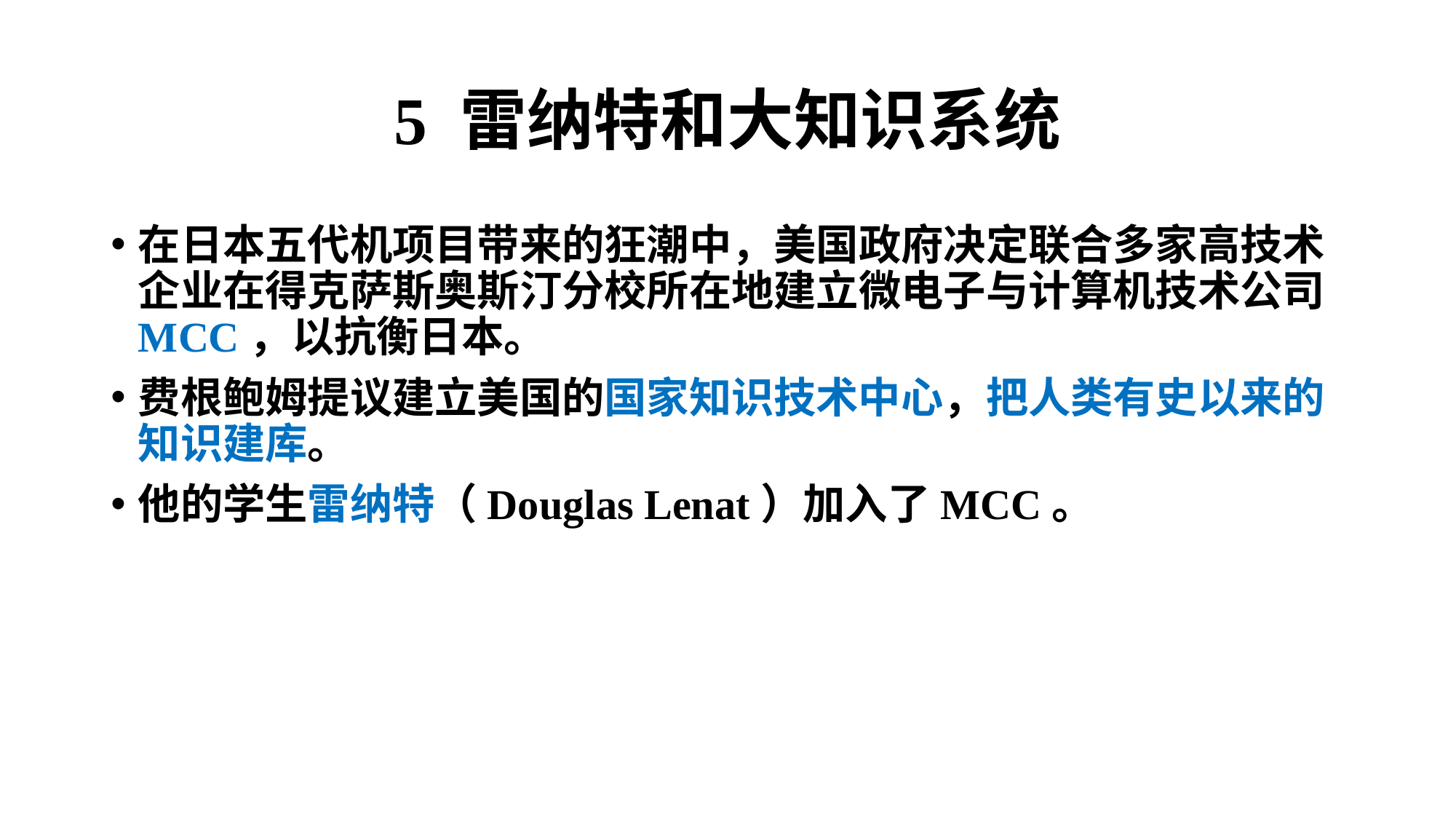

# 5 雷纳特和大知识系统
在日本五代机项目带来的狂潮中，美国政府决定联合多家高技术企业在得克萨斯奥斯汀分校所在地建立微电子与计算机技术公司MCC，以抗衡日本。
费根鲍姆提议建立美国的国家知识技术中心，把人类有史以来的知识建库。
他的学生雷纳特（Douglas Lenat）加入了MCC。